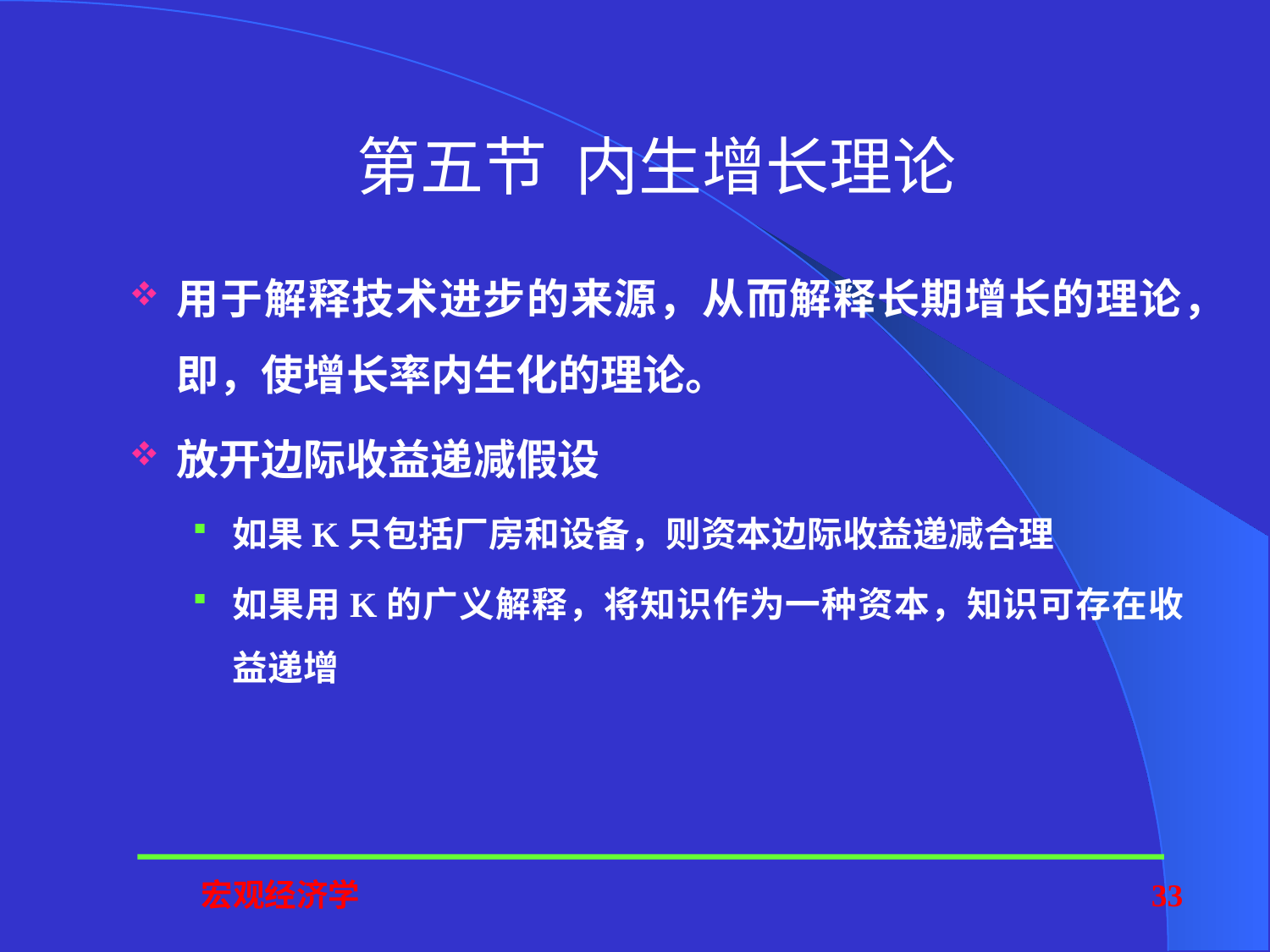

第五节  内生增长理论
用于解释技术进步的来源，从而解释长期增长的理论，即，使增长率内生化的理论。
放开边际收益递减假设
如果K只包括厂房和设备，则资本边际收益递减合理
如果用K的广义解释，将知识作为一种资本，知识可存在收益递增